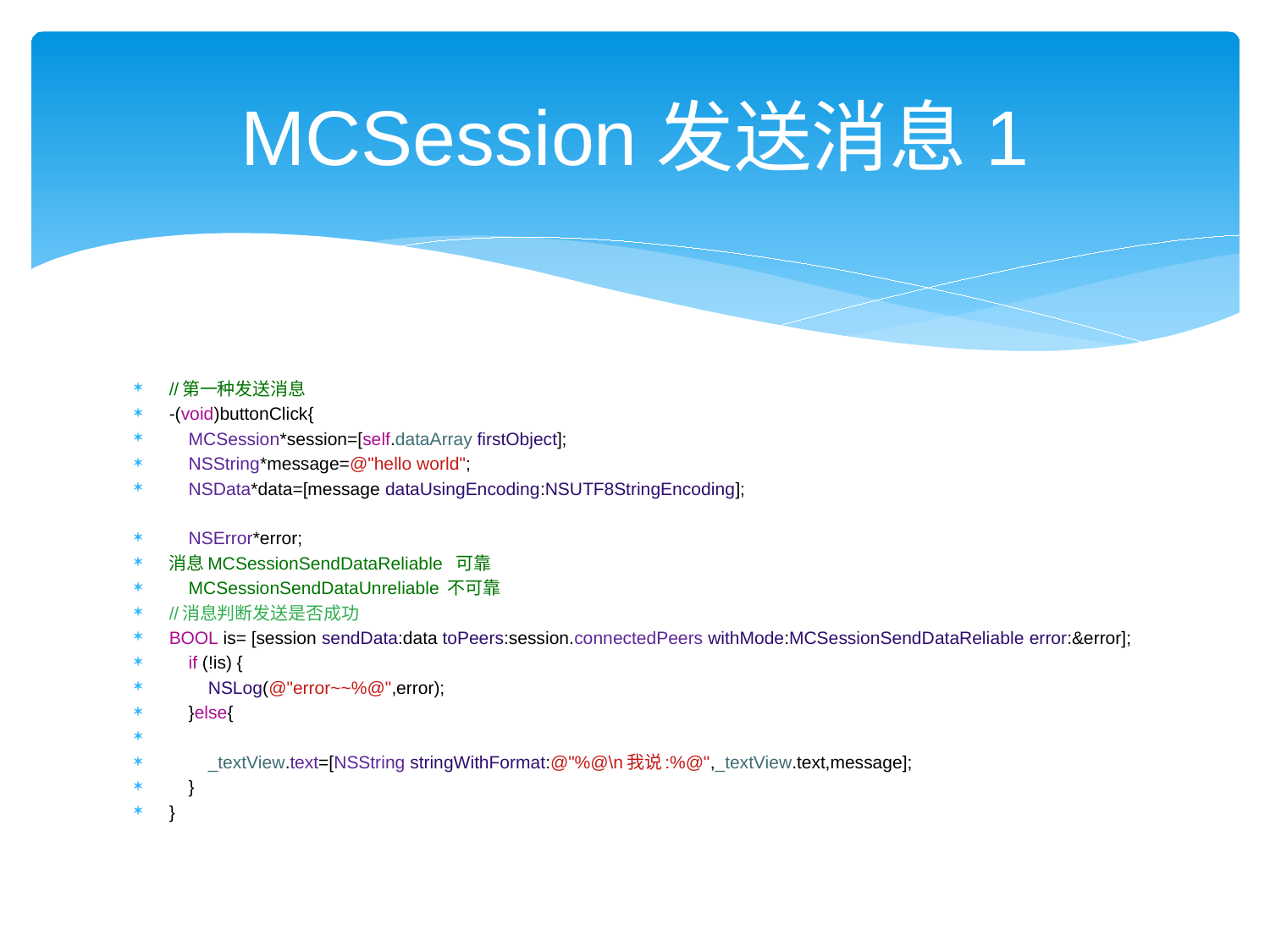

# MCSession发送消息1
//第一种发送消息
-(void)buttonClick{
    MCSession*session=[self.dataArray firstObject];
    NSString*message=@"hello world";
    NSData*data=[message dataUsingEncoding:NSUTF8StringEncoding];

    NSError*error;
消息MCSessionSendDataReliable  可靠
    MCSessionSendDataUnreliable 不可靠
//消息判断发送是否成功
BOOL is= [session sendData:data toPeers:session.connectedPeers withMode:MCSessionSendDataReliable error:&error];
    if (!is) {
        NSLog(@"error~~%@",error);
    }else{

        _textView.text=[NSString stringWithFormat:@"%@\n我说:%@",_textView.text,message];
    }
}